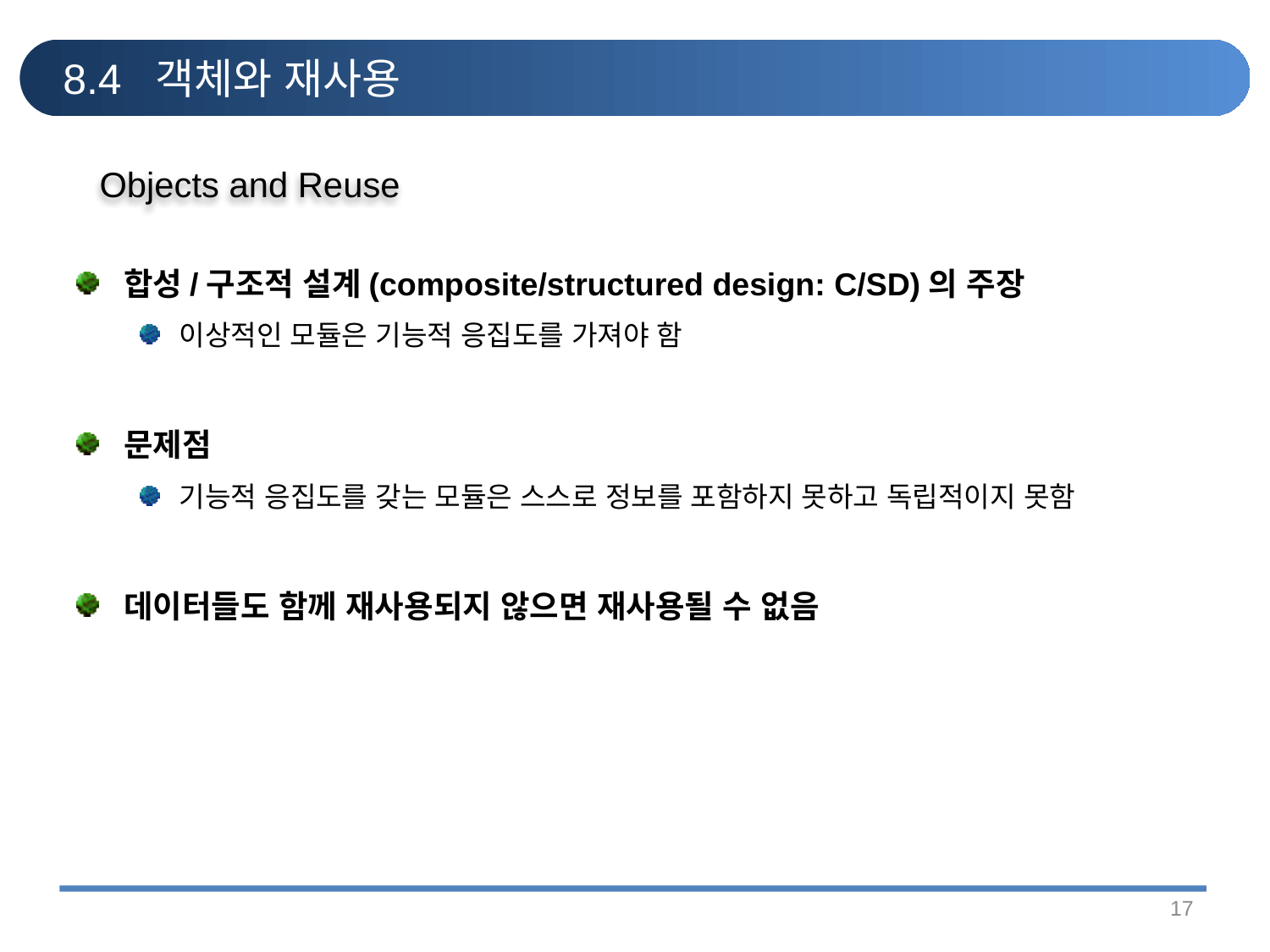

# 8.4  객체와 재사용
Objects and Reuse
합성/구조적 설계(composite/structured design: C/SD)의 주장
이상적인 모듈은 기능적 응집도를 가져야 함

문제점
기능적 응집도를 갖는 모듈은 스스로 정보를 포함하지 못하고 독립적이지 못함

데이터들도 함께 재사용되지 않으면 재사용될 수 없음

17